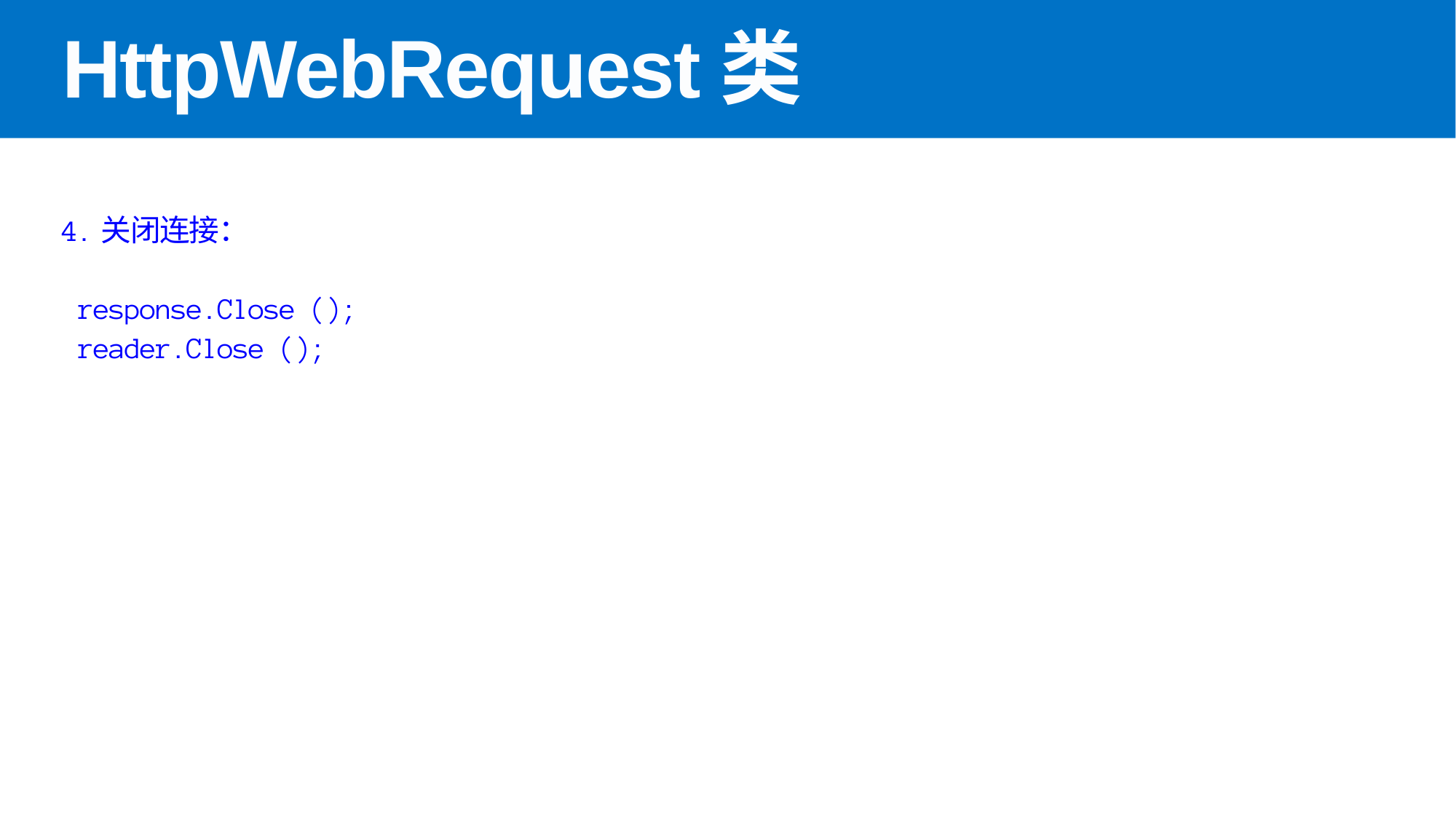

# HttpWebRequest类

4.关闭连接：

 response.Close ();
 reader.Close ();